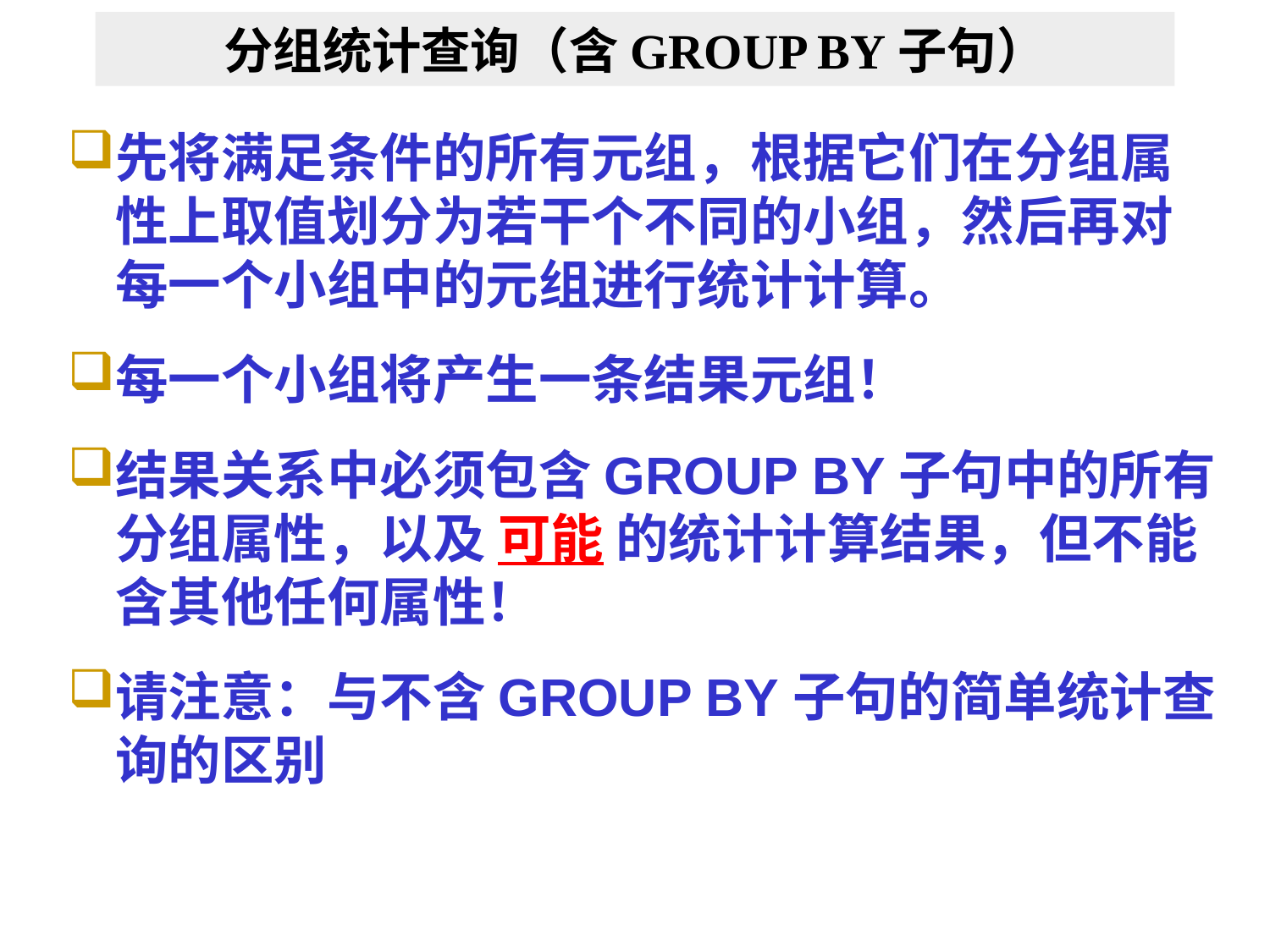

# 分组统计查询（含GROUP BY子句）
先将满足条件的所有元组，根据它们在分组属性上取值划分为若干个不同的小组，然后再对每一个小组中的元组进行统计计算。
每一个小组将产生一条结果元组！
结果关系中必须包含GROUP BY子句中的所有分组属性，以及 可能 的统计计算结果，但不能含其他任何属性！
请注意：与不含GROUP BY子句的简单统计查询的区别